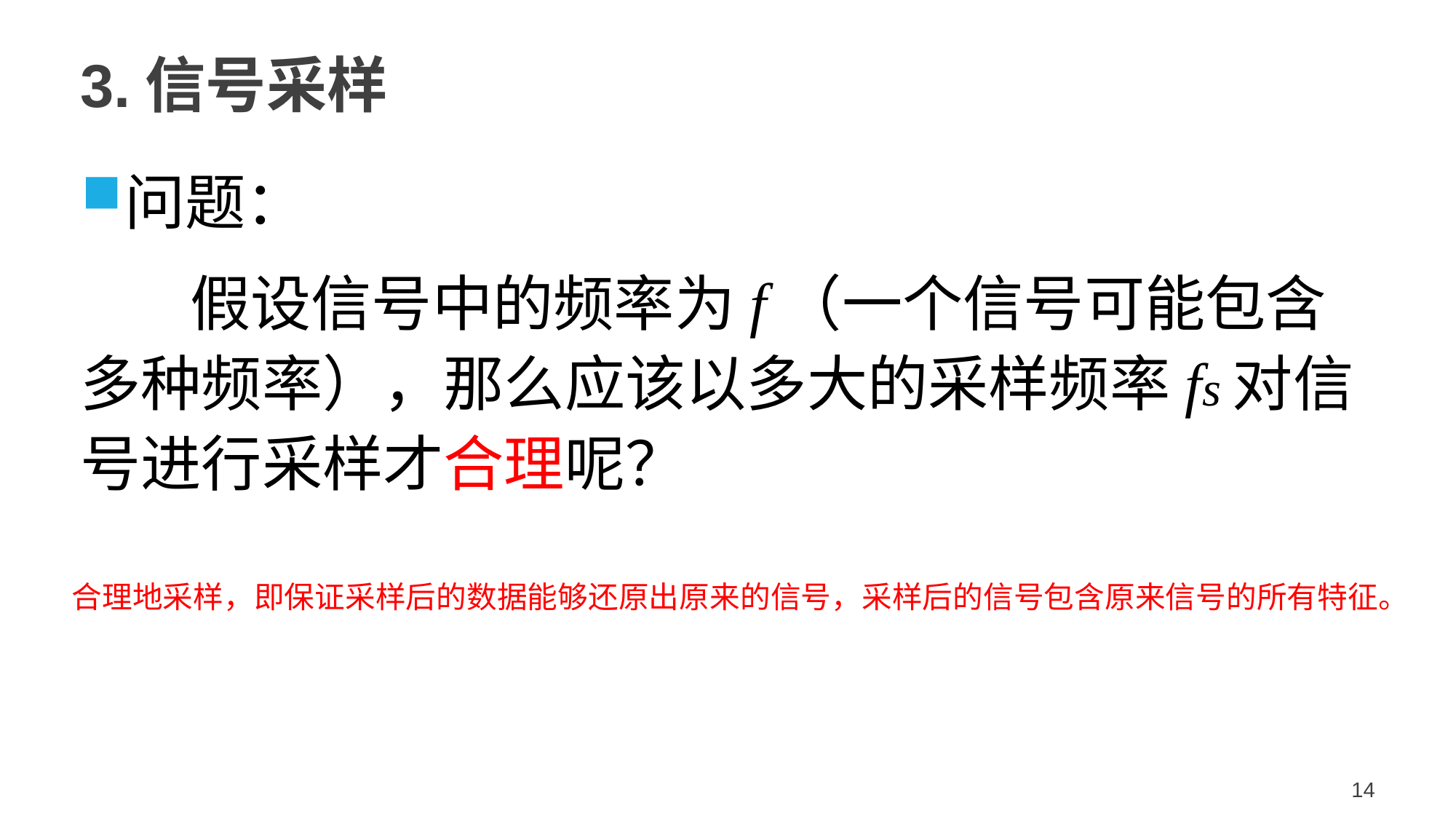

# 3.信号采样
问题：
       假设信号中的频率为f（一个信号可能包含多种频率），那么应该以多大的采样频率fs对信号进行采样才合理呢？
合理地采样，即保证采样后的数据能够还原出原来的信号，采样后的信号包含原来信号的所有特征。
14